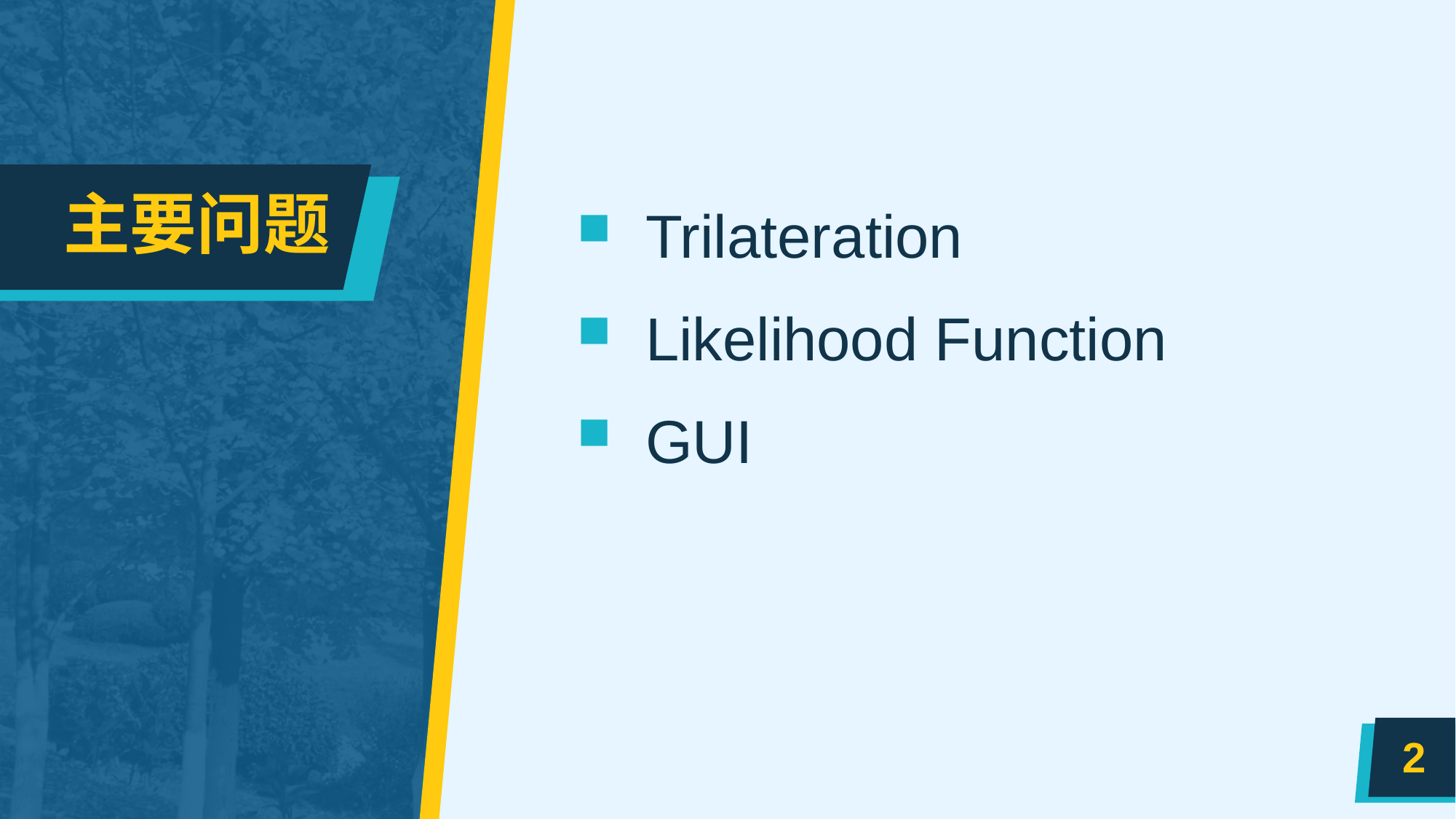

# 主要问题
Trilateration
Likelihood Function
GUI
2